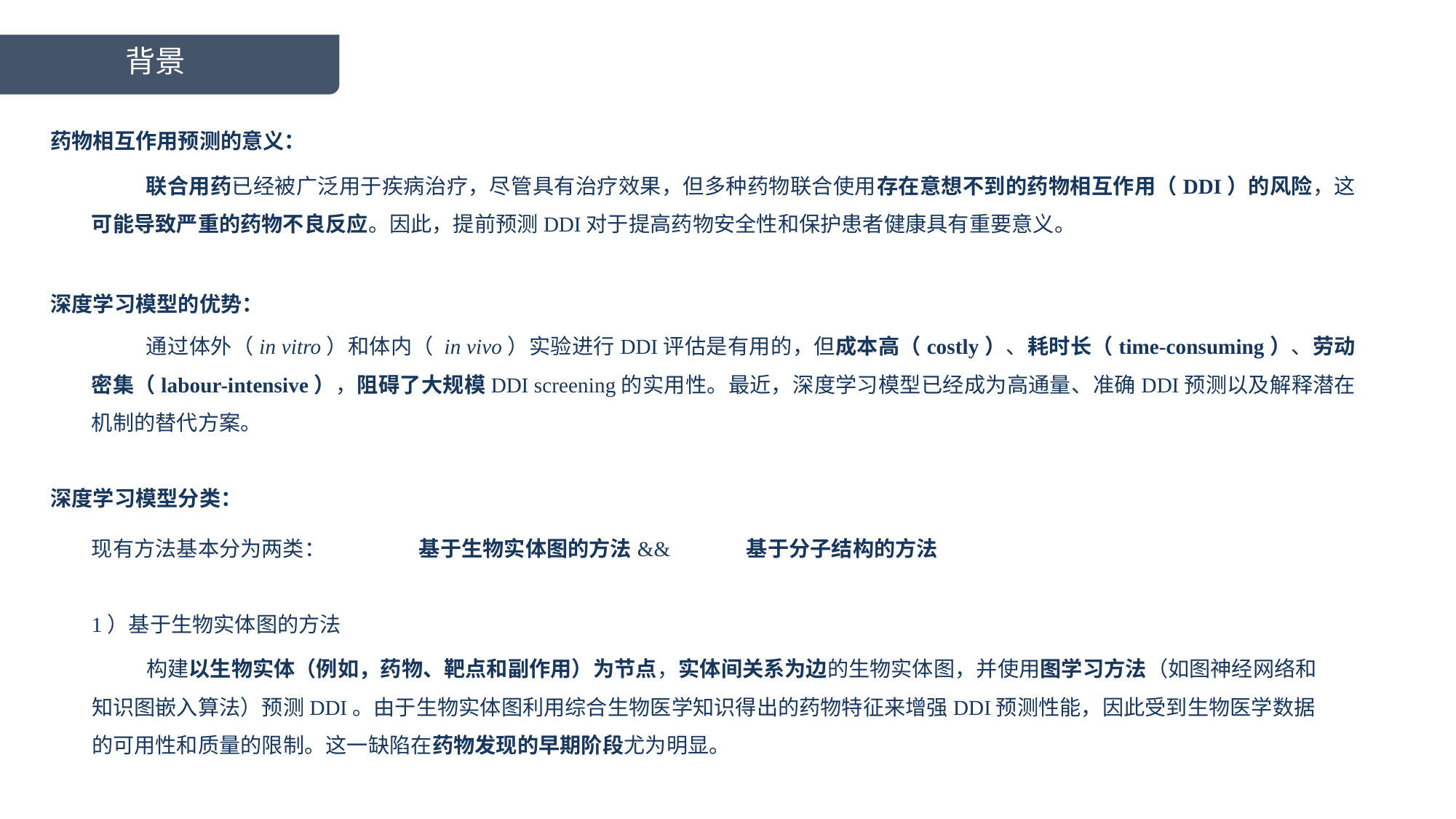

背景
药物相互作用预测的意义：
联合用药已经被广泛用于疾病治疗，尽管具有治疗效果，但多种药物联合使用存在意想不到的药物相互作用（DDI）的风险，这可能导致严重的药物不良反应。因此，提前预测DDI对于提高药物安全性和保护患者健康具有重要意义。
深度学习模型的优势：
通过体外（in vitro）和体内（ in vivo）实验进行DDI评估是有用的，但成本高（costly）、耗时长（time-consuming）、劳动密集（labour-intensive），阻碍了大规模DDI screening的实用性。最近，深度学习模型已经成为高通量、准确DDI预测以及解释潜在机制的替代方案。
深度学习模型分类：
现有方法基本分为两类：	基于生物实体图的方法	&&	基于分子结构的方法
1）基于生物实体图的方法
构建以生物实体（例如，药物、靶点和副作用）为节点，实体间关系为边的生物实体图，并使用图学习方法（如图神经网络和知识图嵌入算法）预测DDI。由于生物实体图利用综合生物医学知识得出的药物特征来增强DDI预测性能，因此受到生物医学数据的可用性和质量的限制。这一缺陷在药物发现的早期阶段尤为明显。